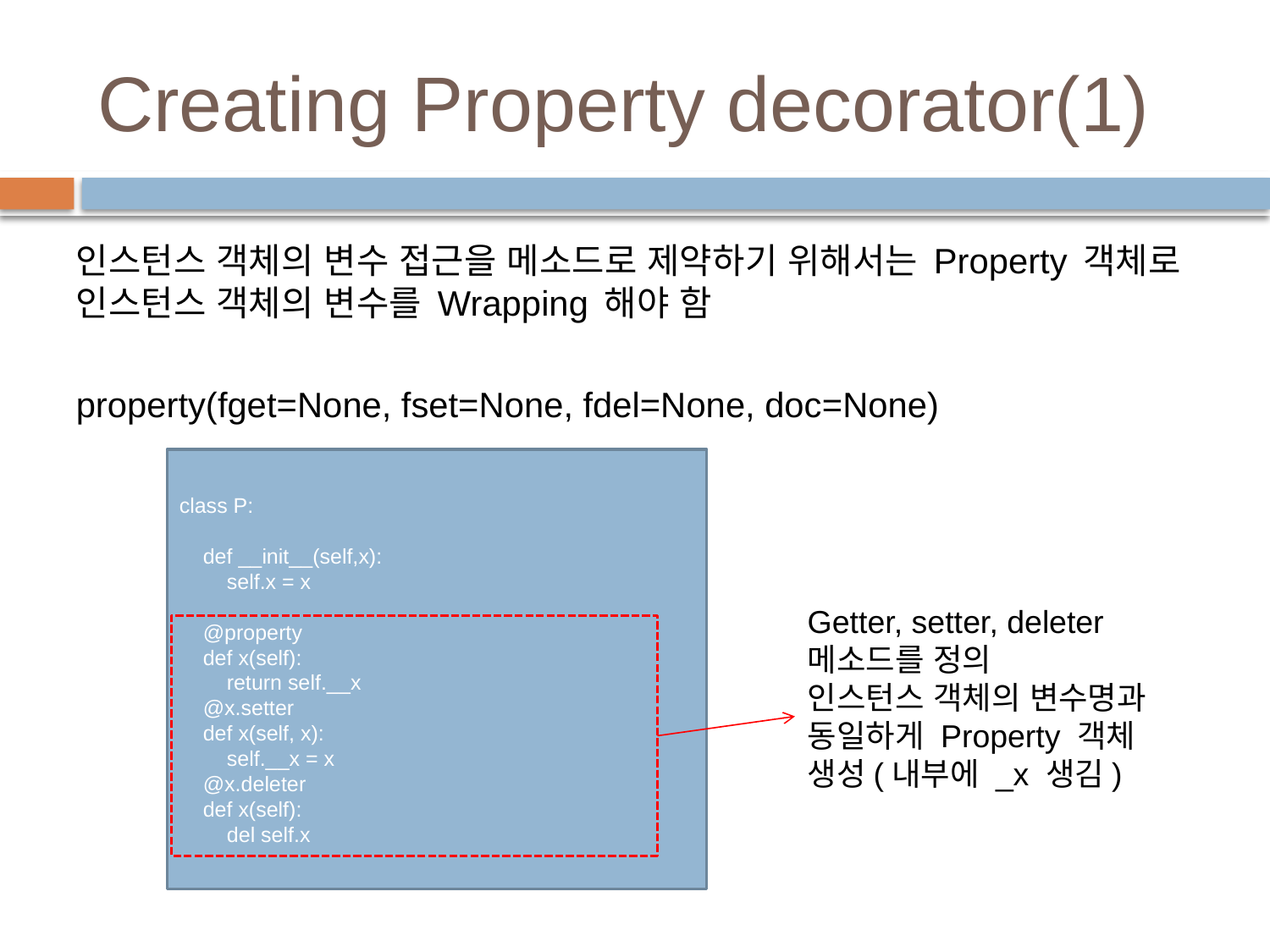

# Creating Property decorator(1)
인스턴스 객체의 변수 접근을 메소드로 제약하기 위해서는 Property 객체로 인스턴스 객체의 변수를 Wrapping 해야 함

property(fget=None, fset=None, fdel=None, doc=None)

class P:

    def __init__(self,x):
        self.x = x

    @property
    def x(self):
        return self.__x
    @x.setter
    def x(self, x):
        self.__x = x
    @x.deleter
    def x(self):
        del self.x
Getter, setter, deleter 메소드를 정의
인스턴스 객체의 변수명과 동일하게 Property 객체 생성(내부에 _x 생김)